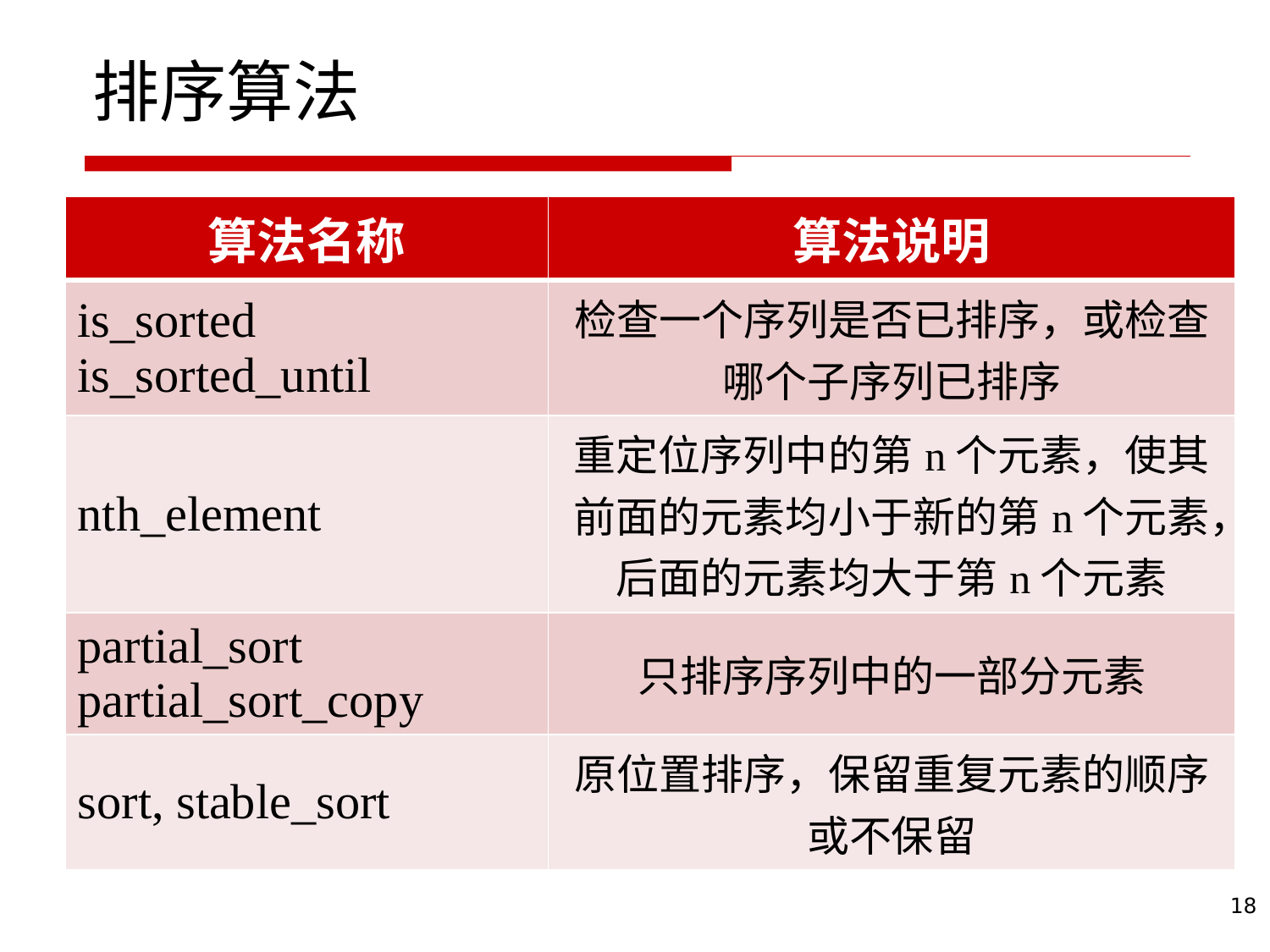

# 排序算法
| 算法名称 | 算法说明 |
| --- | --- |
| is\_sorted is\_sorted\_until | 检查一个序列是否已排序，或检查哪个子序列已排序 |
| nth\_element | 重定位序列中的第n个元素，使其前面的元素均小于新的第n个元素，后面的元素均大于第n个元素 |
| partial\_sort partial\_sort\_copy | 只排序序列中的一部分元素 |
| sort, stable\_sort | 原位置排序，保留重复元素的顺序或不保留 |
18